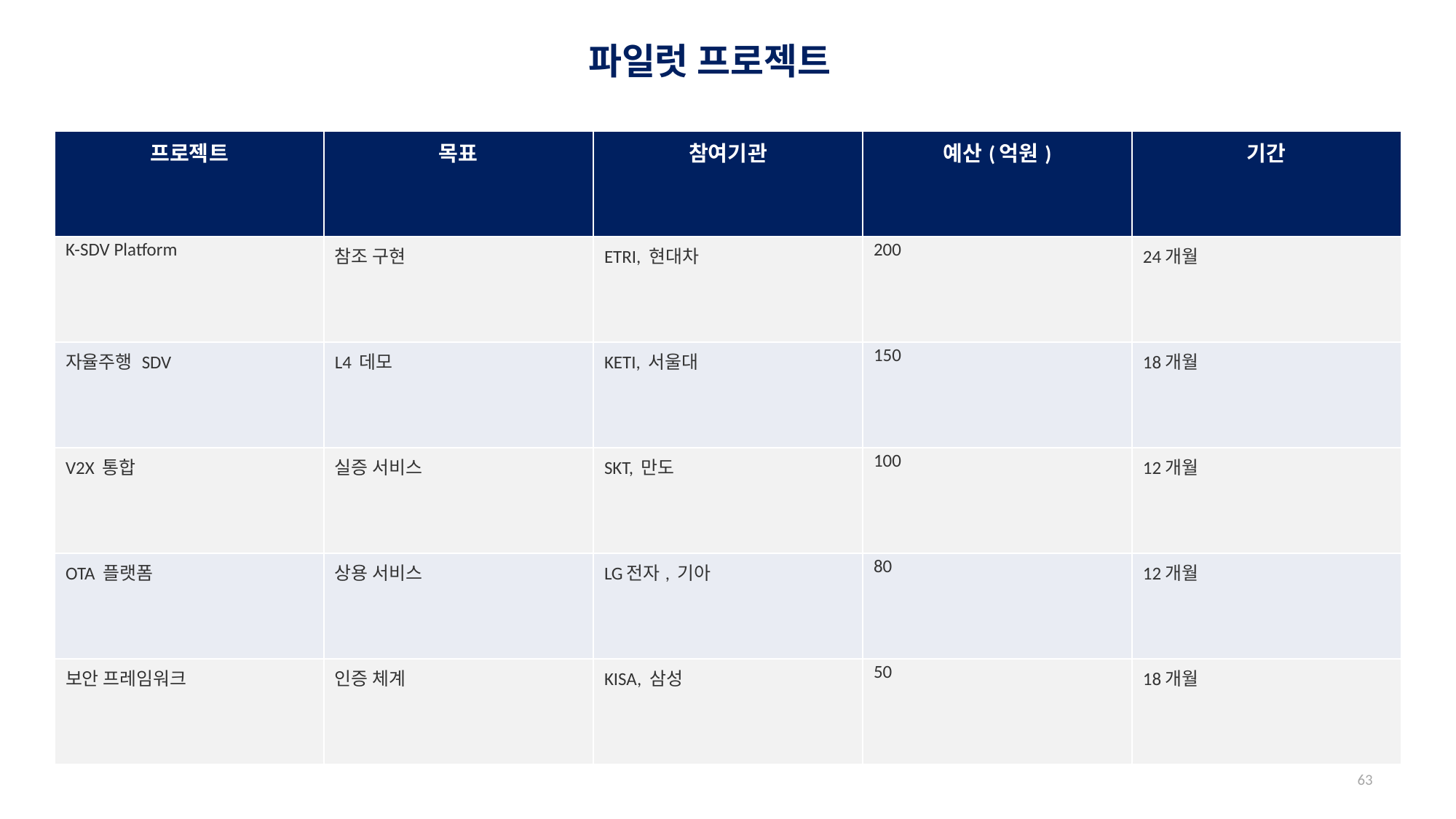

파일럿 프로젝트
#
| 프로젝트 | 목표 | 참여기관 | 예산(억원) | 기간 |
| --- | --- | --- | --- | --- |
| K-SDV Platform | 참조 구현 | ETRI, 현대차 | 200 | 24개월 |
| 자율주행 SDV | L4 데모 | KETI, 서울대 | 150 | 18개월 |
| V2X 통합 | 실증 서비스 | SKT, 만도 | 100 | 12개월 |
| OTA 플랫폼 | 상용 서비스 | LG전자, 기아 | 80 | 12개월 |
| 보안 프레임워크 | 인증 체계 | KISA, 삼성 | 50 | 18개월 |
63